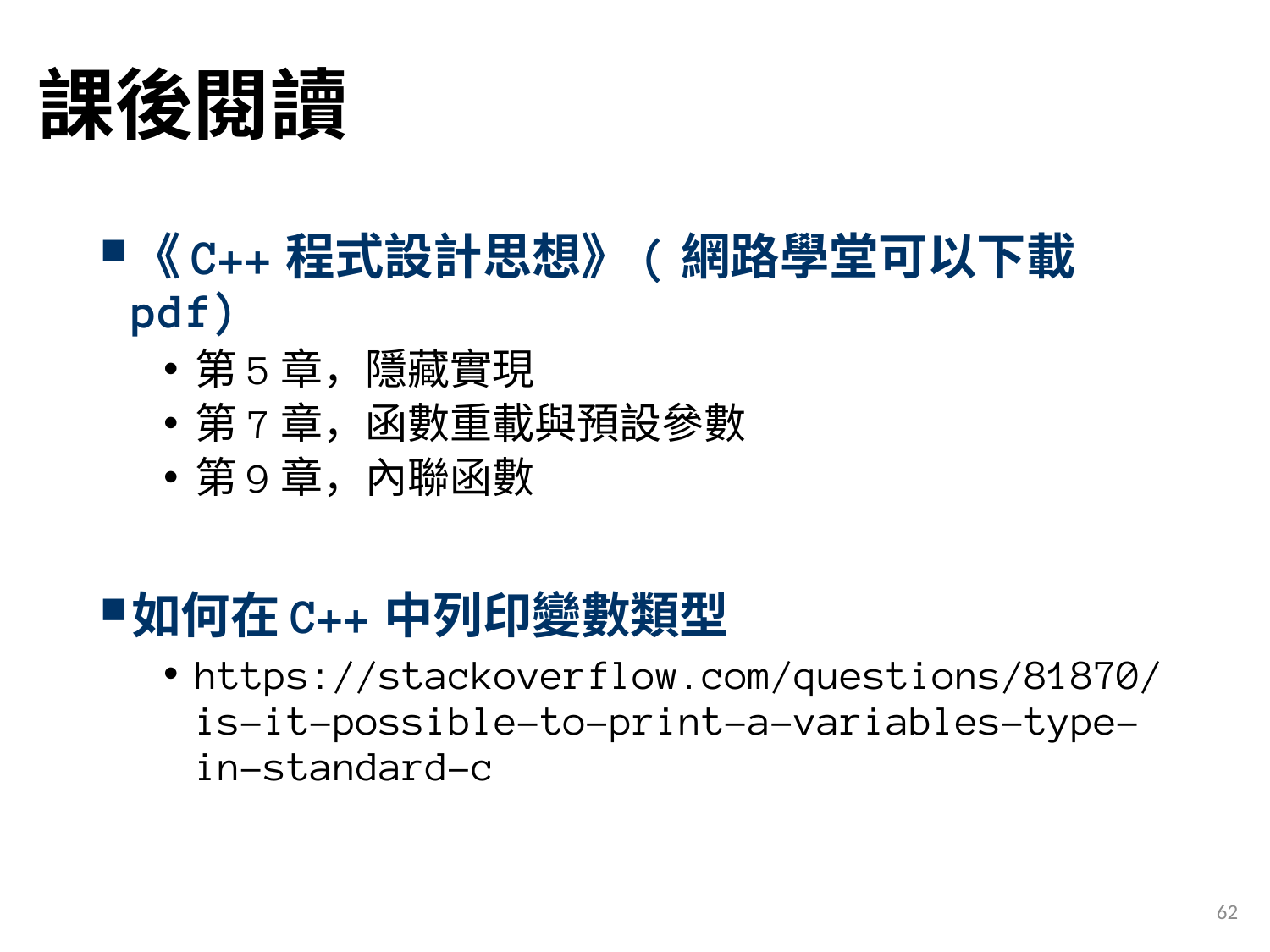

# 課後閱讀
《C++程式設計思想》(網路學堂可以下載pdf)
第5章，隱藏實現
第7章，函數重載與預設參數
第9章，內聯函數

如何在C++中列印變數類型
https://stackoverflow.com/questions/81870/is-it-possible-to-print-a-variables-type-in-standard-c

62